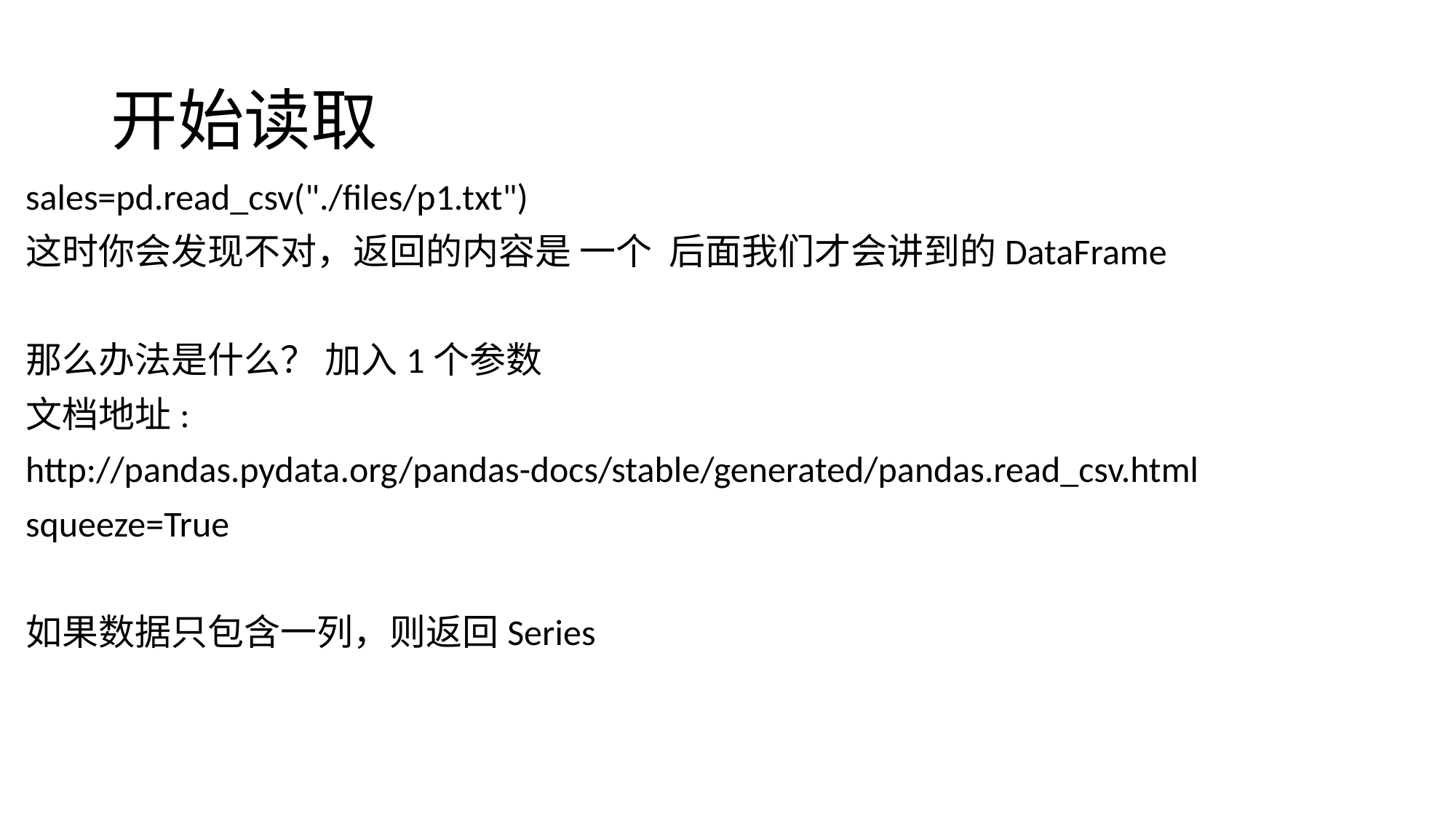

# 开始读取
sales=pd.read_csv("./files/p1.txt")
这时你会发现不对，返回的内容是 一个  后面我们才会讲到的DataFrame

那么办法是什么？ 加入1个参数
文档地址:
http://pandas.pydata.org/pandas-docs/stable/generated/pandas.read_csv.html
squeeze=True

如果数据只包含一列，则返回Series